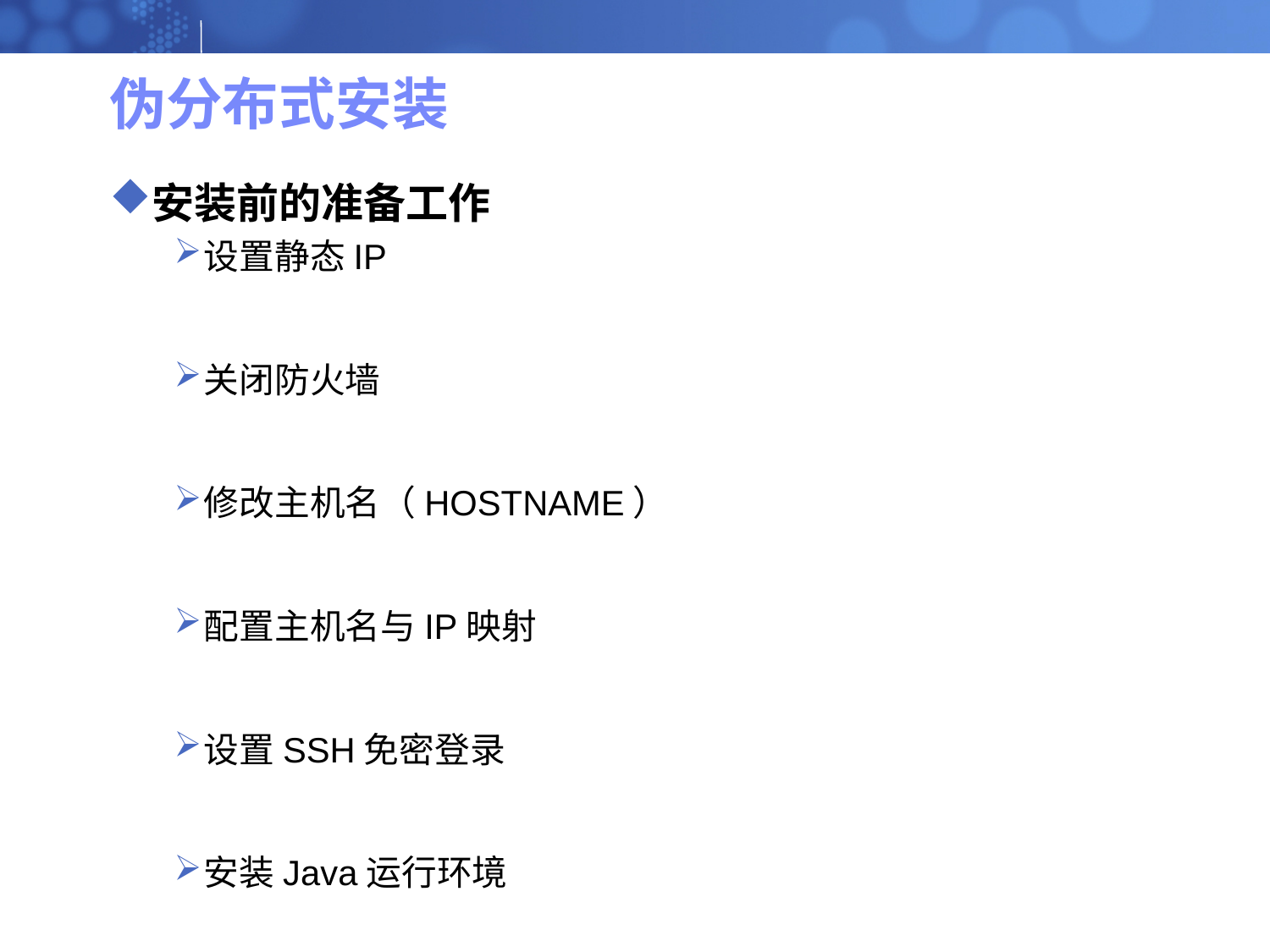

# 伪分布式安装
安装前的准备工作
设置静态IP

关闭防火墙

修改主机名（HOSTNAME）

配置主机名与IP映射

设置SSH免密登录

安装Java运行环境

7